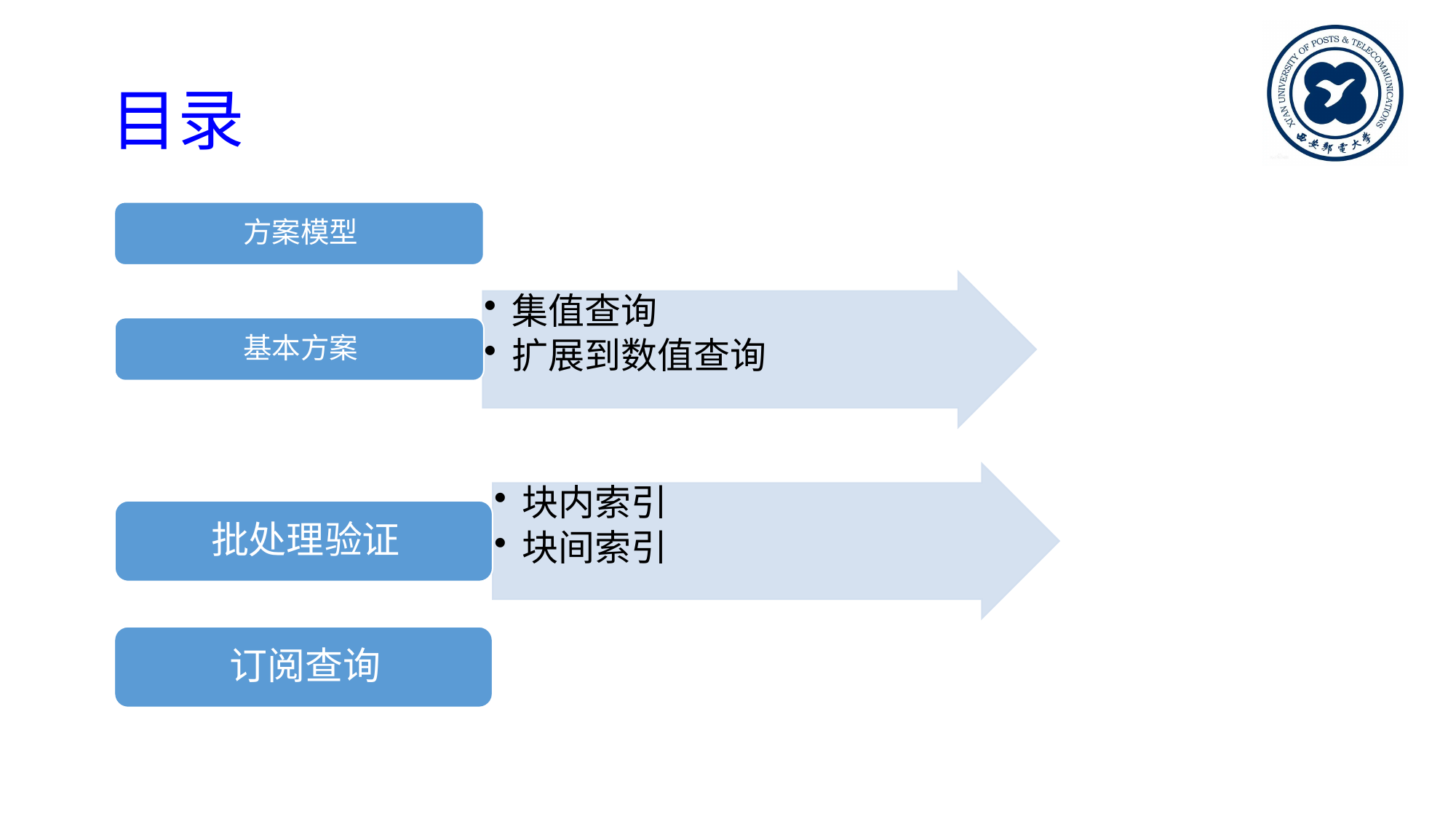

# 目录
方案模型
集值查询
扩展到数值查询
基本方案
块内索引
块间索引
批处理验证
订阅查询